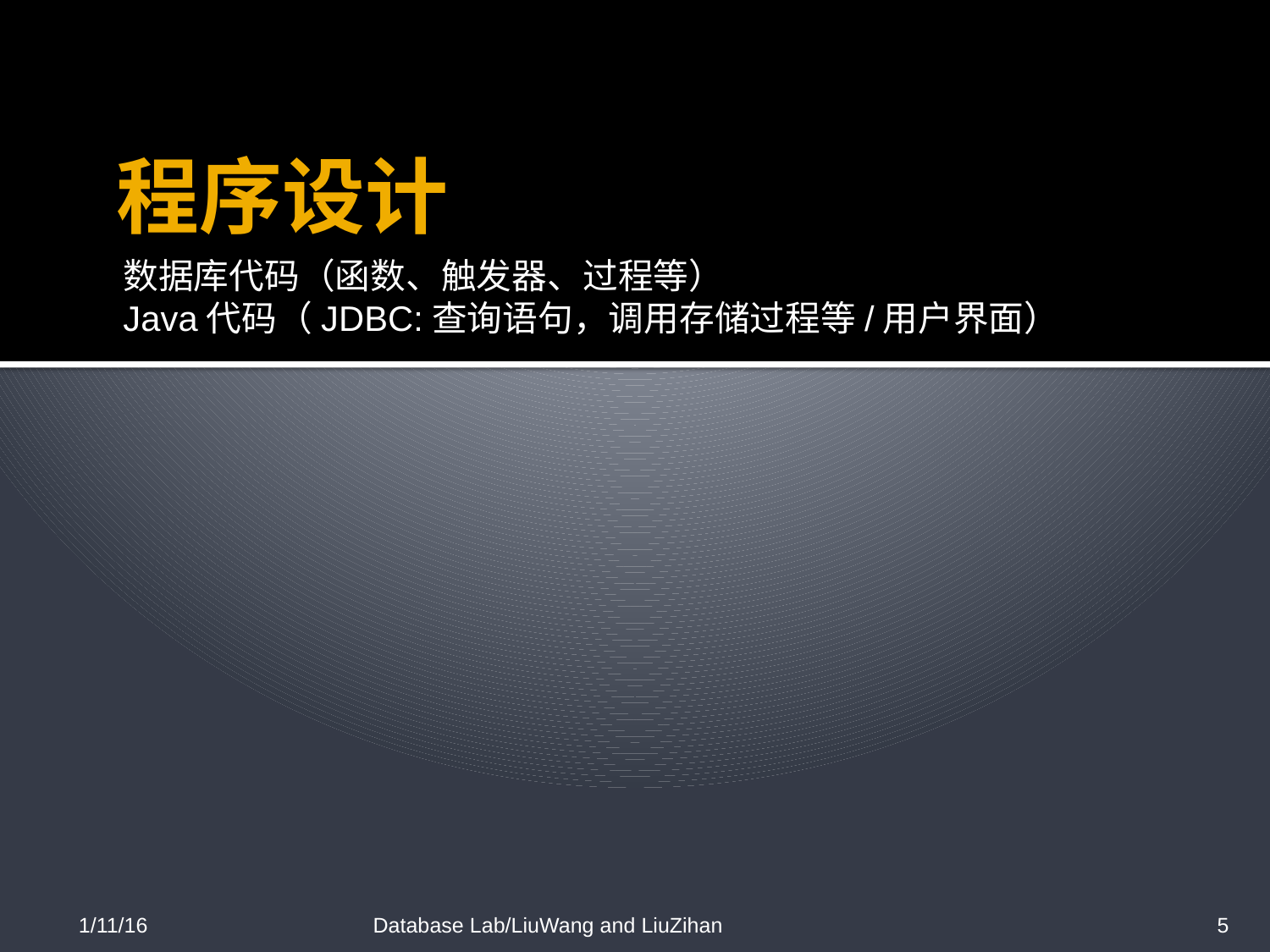

# 程序设计
数据库代码（函数、触发器、过程等）
Java代码（JDBC:查询语句，调用存储过程等/用户界面）
1/11/16
Database Lab/LiuWang and LiuZihan
5